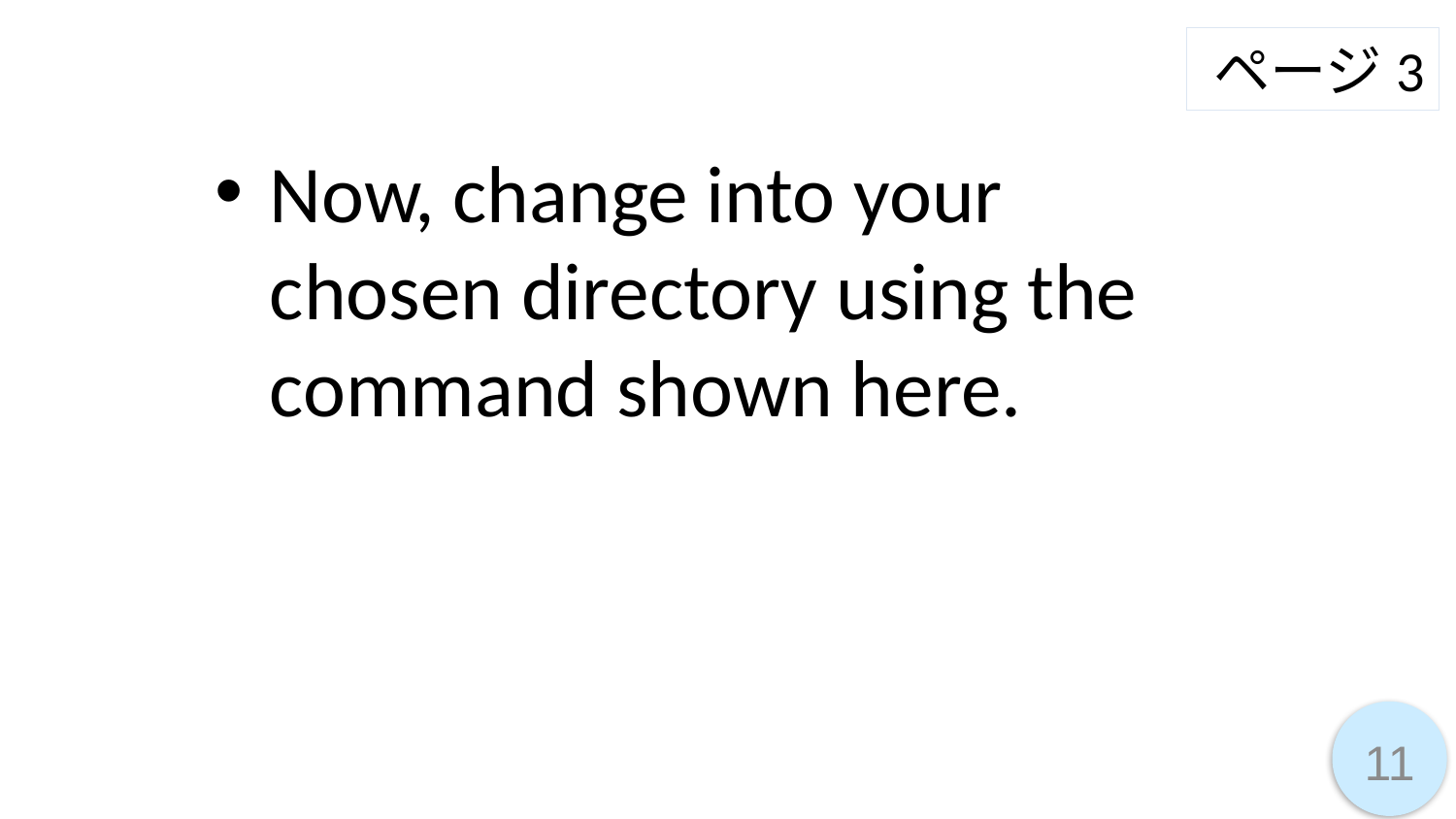

ページ3
Now, change into your chosen directory using the command shown here.
11